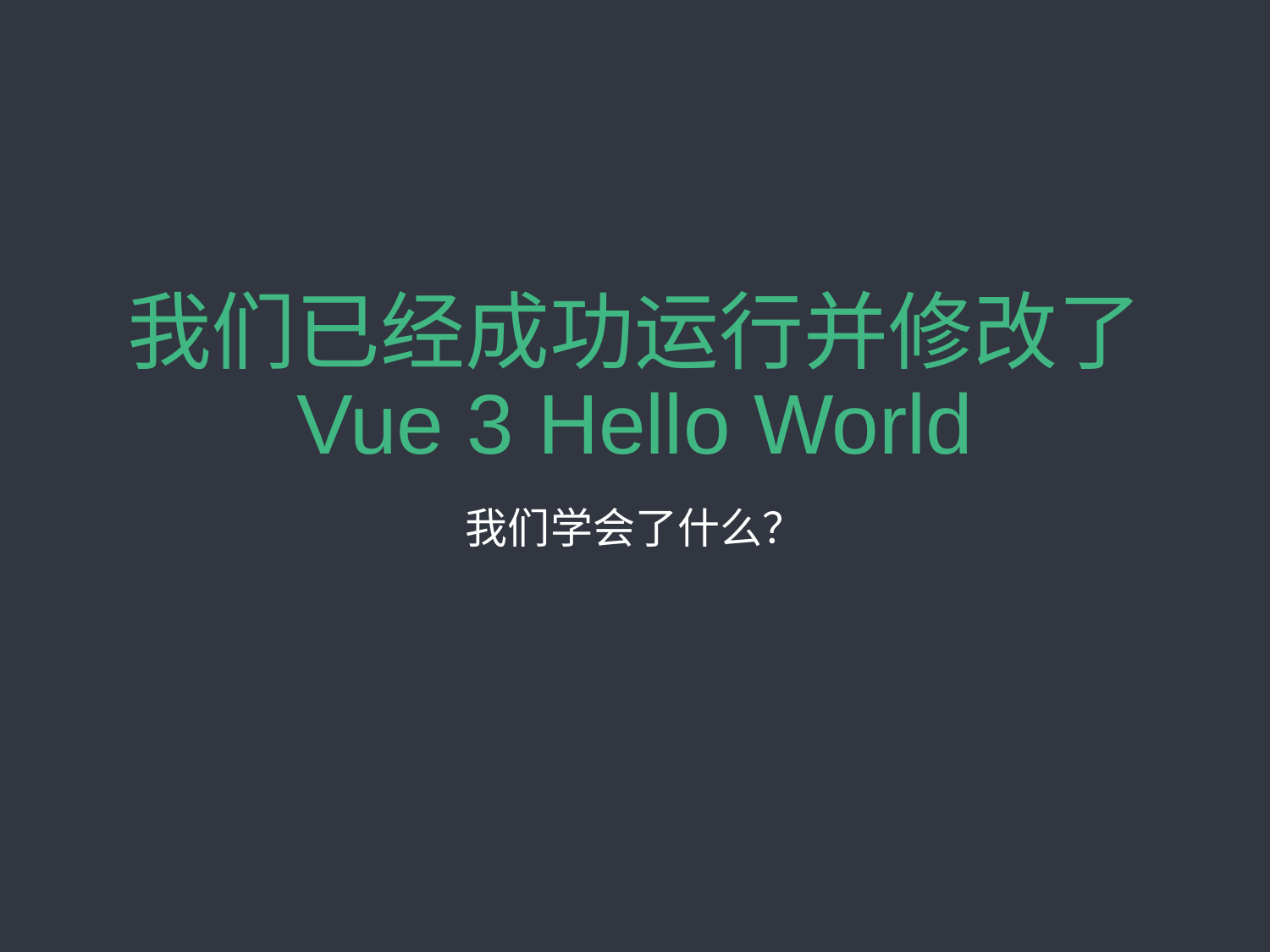

# 我们已经成功运行并修改了 Vue 3 Hello World
我们学会了什么？